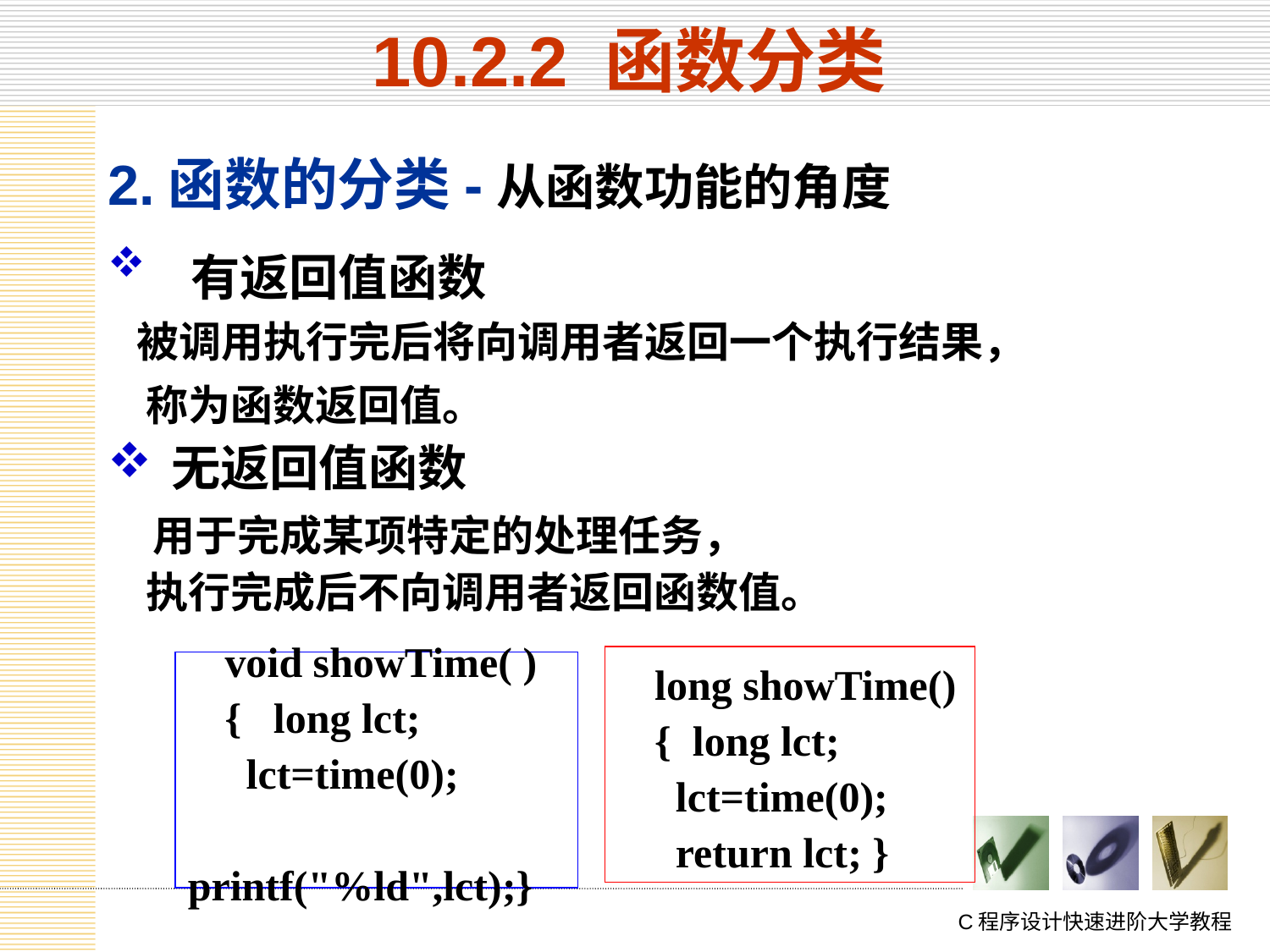

# 10.2.2 函数分类
2.函数的分类-从函数功能的角度
 有返回值函数
  被调用执行完后将向调用者返回一个执行结果，
   称为函数返回值。
无返回值函数
   用于完成某项特定的处理任务，
   执行完成后不向调用者返回函数值。
long showTime()
{  long lct;
  lct=time(0);
  return lct; }
void showTime( )
{   long lct;
  lct=time(0);
  printf("%ld",lct);}
17
C程序设计快速进阶大学教程